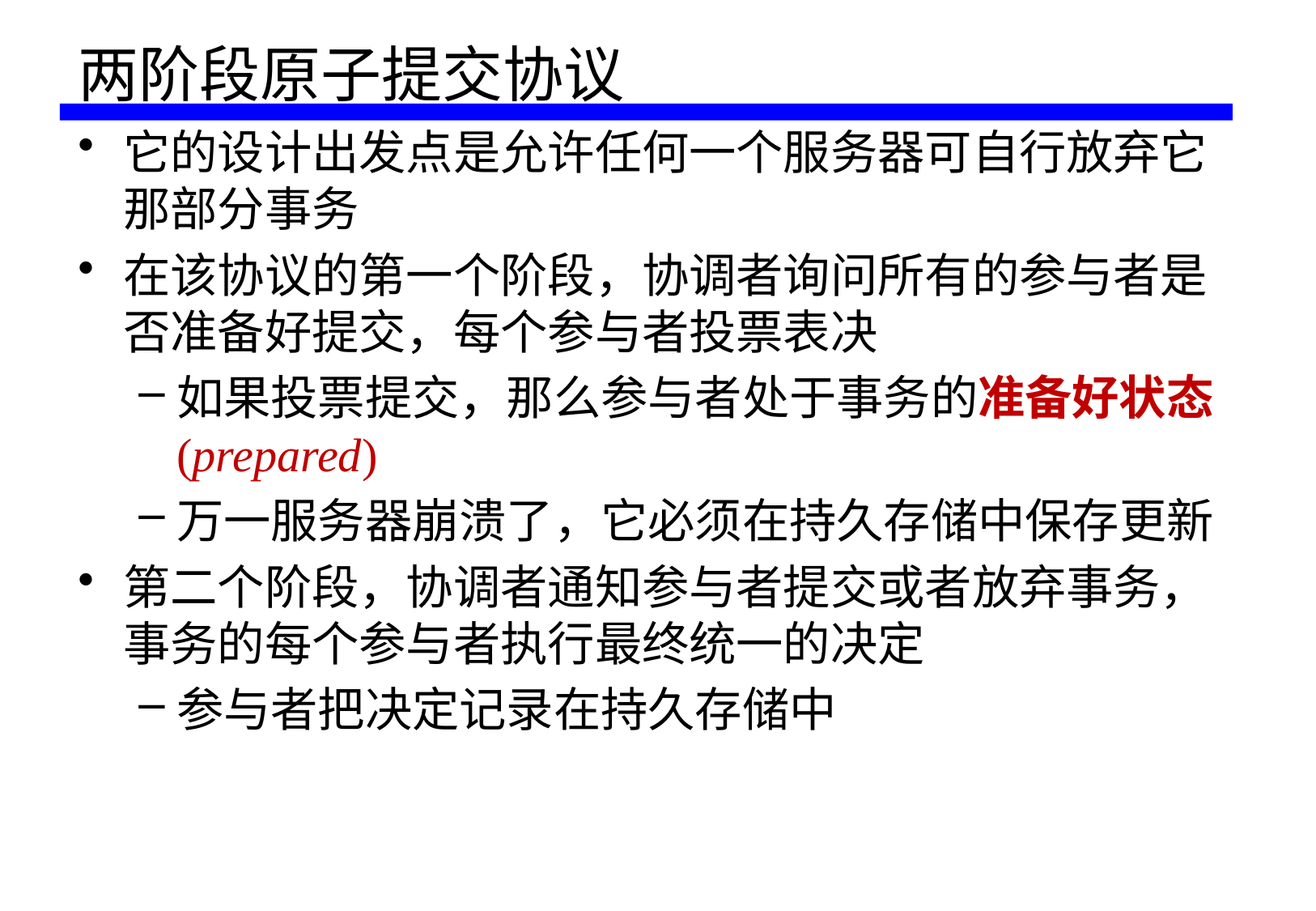

# 两阶段原子提交协议
它的设计出发点是允许任何一个服务器可自行放弃它那部分事务
在该协议的第一个阶段，协调者询问所有的参与者是否准备好提交，每个参与者投票表决
如果投票提交，那么参与者处于事务的准备好状态(prepared)
万一服务器崩溃了，它必须在持久存储中保存更新
第二个阶段，协调者通知参与者提交或者放弃事务，事务的每个参与者执行最终统一的决定
参与者把决定记录在持久存储中